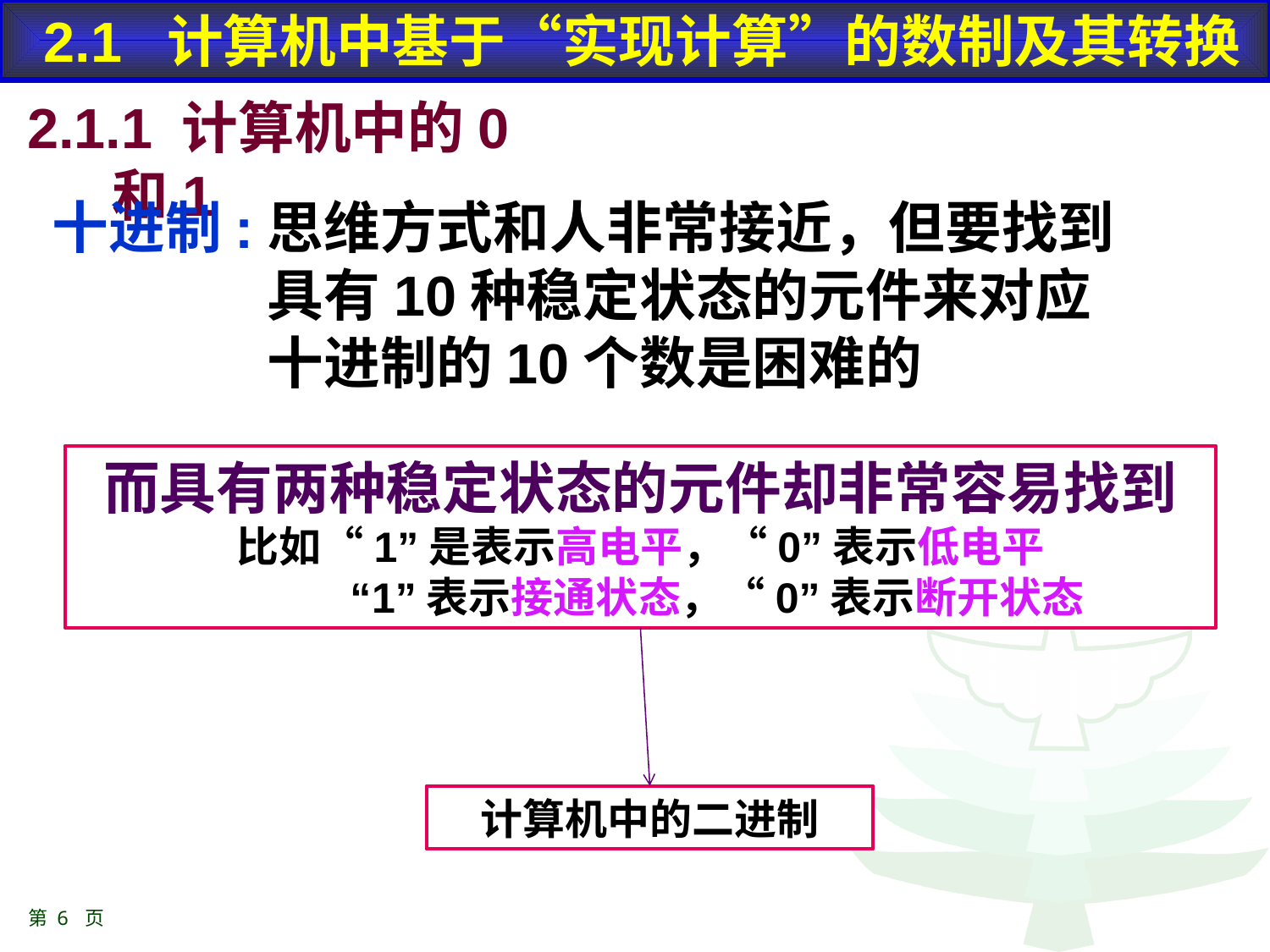

2.1  计算机中基于“实现计算”的数制及其转换
2.1.1 计算机中的0和1
十进制:
思维方式和人非常接近，但要找到具有10种稳定状态的元件来对应十进制的10个数是困难的

而具有两种稳定状态的元件却非常容易找到
比如“1”是表示高电平，“0”表示低电平
             “1”表示接通状态，“0”表示断开状态
计算机中的二进制